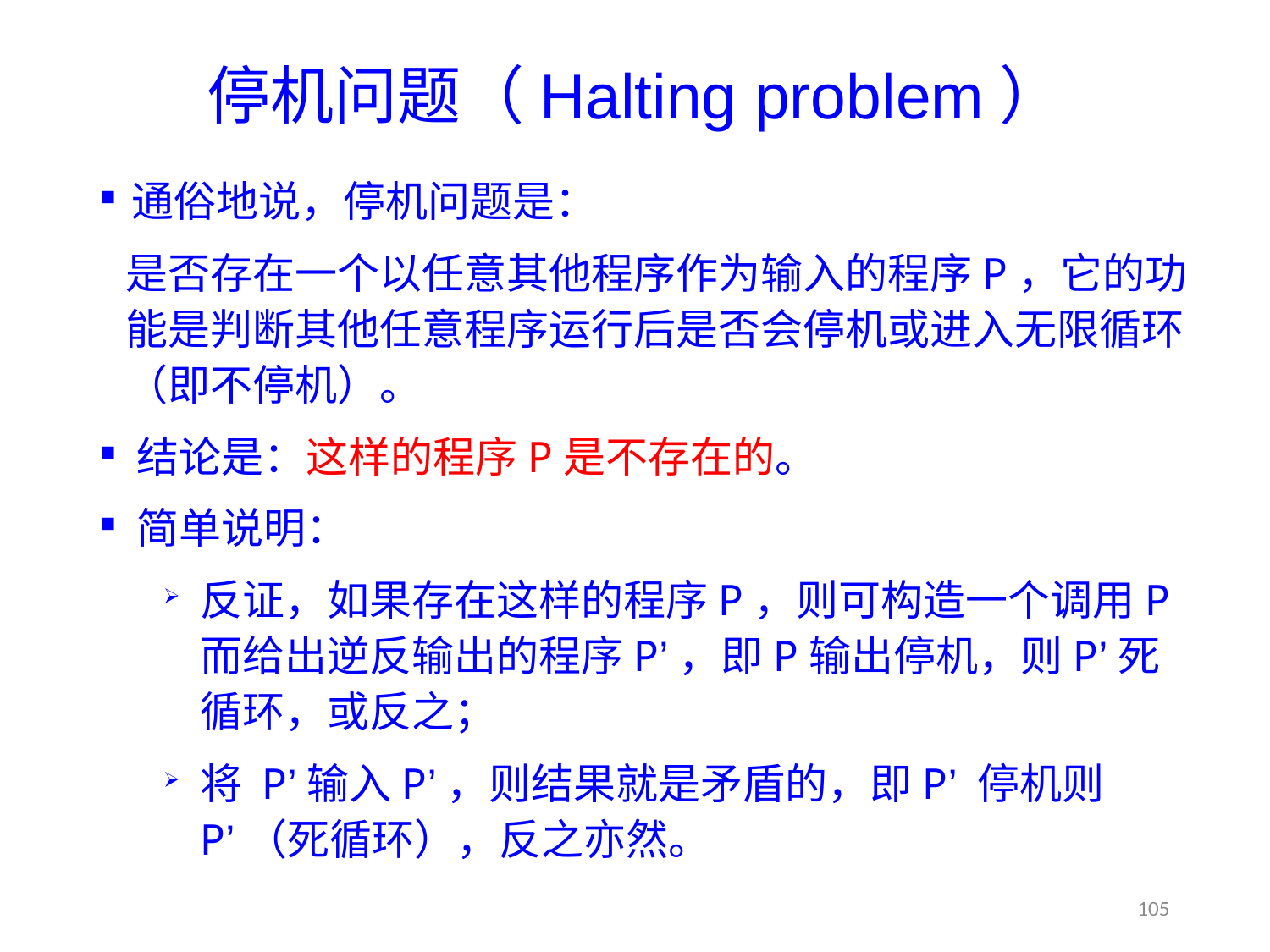

# 停机问题（Halting problem）
通俗地说，停机问题是：
是否存在一个以任意其他程序作为输入的程序P，它的功能是判断其他任意程序运行后是否会停机或进入无限循环（即不停机）。
结论是：这样的程序P是不存在的。
简单说明：
反证，如果存在这样的程序P，则可构造一个调用P而给出逆反输出的程序P’，即P输出停机，则P’死循环，或反之；
将 P’输入P’，则结果就是矛盾的，即P’ 停机则P’（死循环），反之亦然。
105